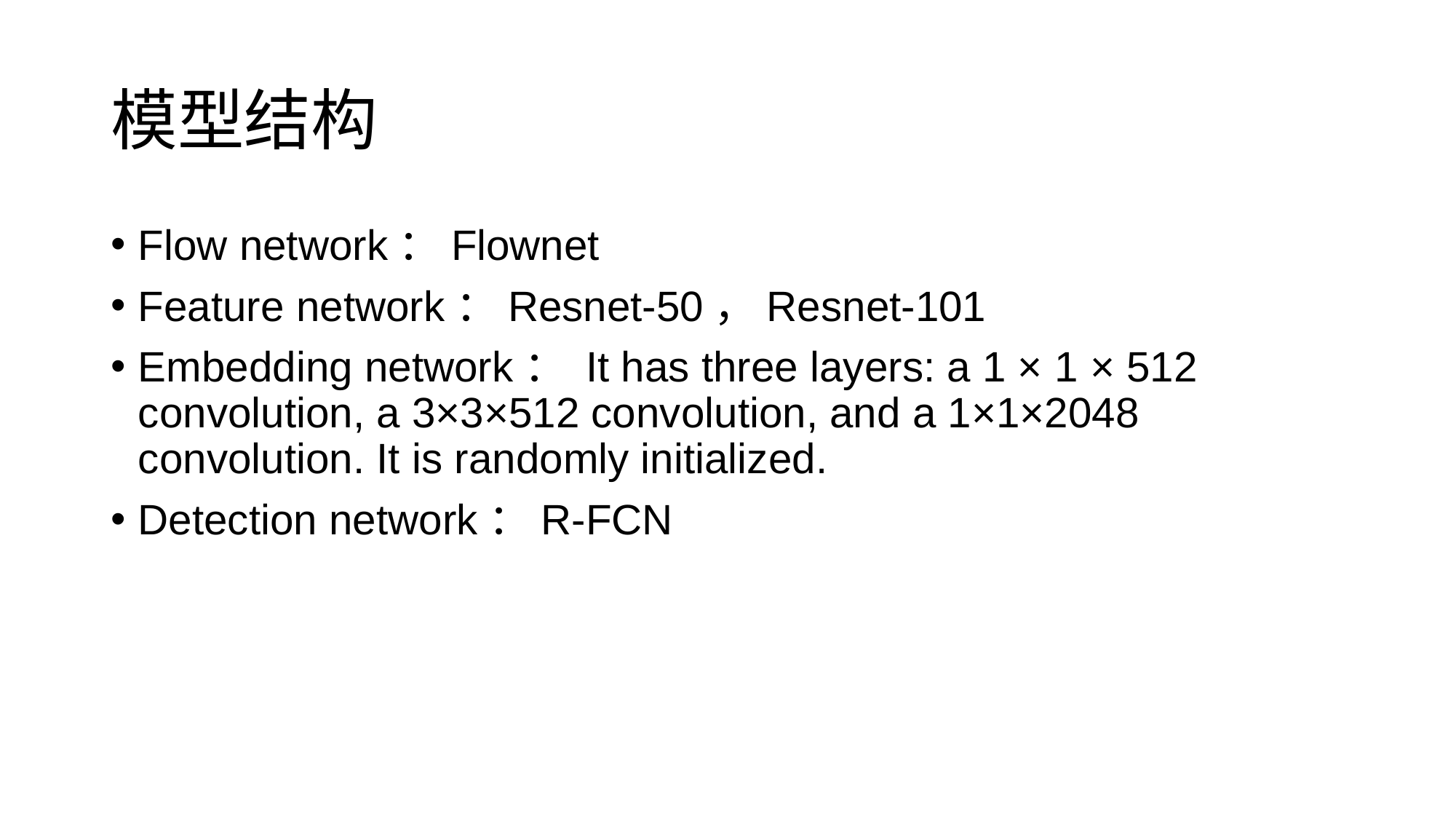

# 模型结构
Flow network：Flownet
Feature network：Resnet-50，Resnet-101
Embedding network： It has three layers: a 1 × 1 × 512 convolution, a 3×3×512 convolution, and a 1×1×2048 convolution. It is randomly initialized.
Detection network：R-FCN